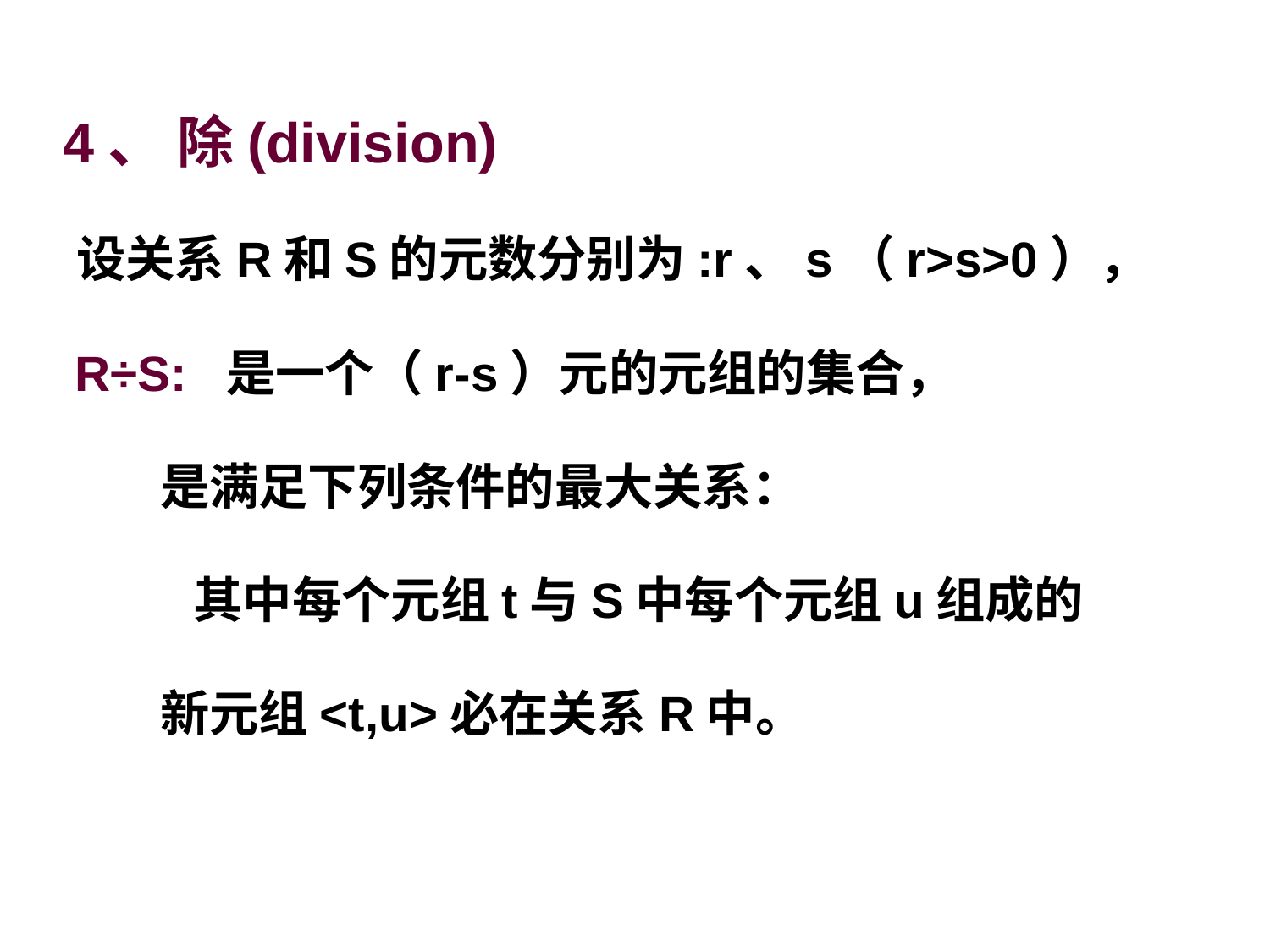

4、 除(division)
  设关系R和S的元数分别为:r、s（r>s>0），
  R÷S:  是一个（r-s）元的元组的集合，
         是满足下列条件的最大关系：
            其中每个元组t与S中每个元组u组成的
         新元组<t,u>必在关系R中。